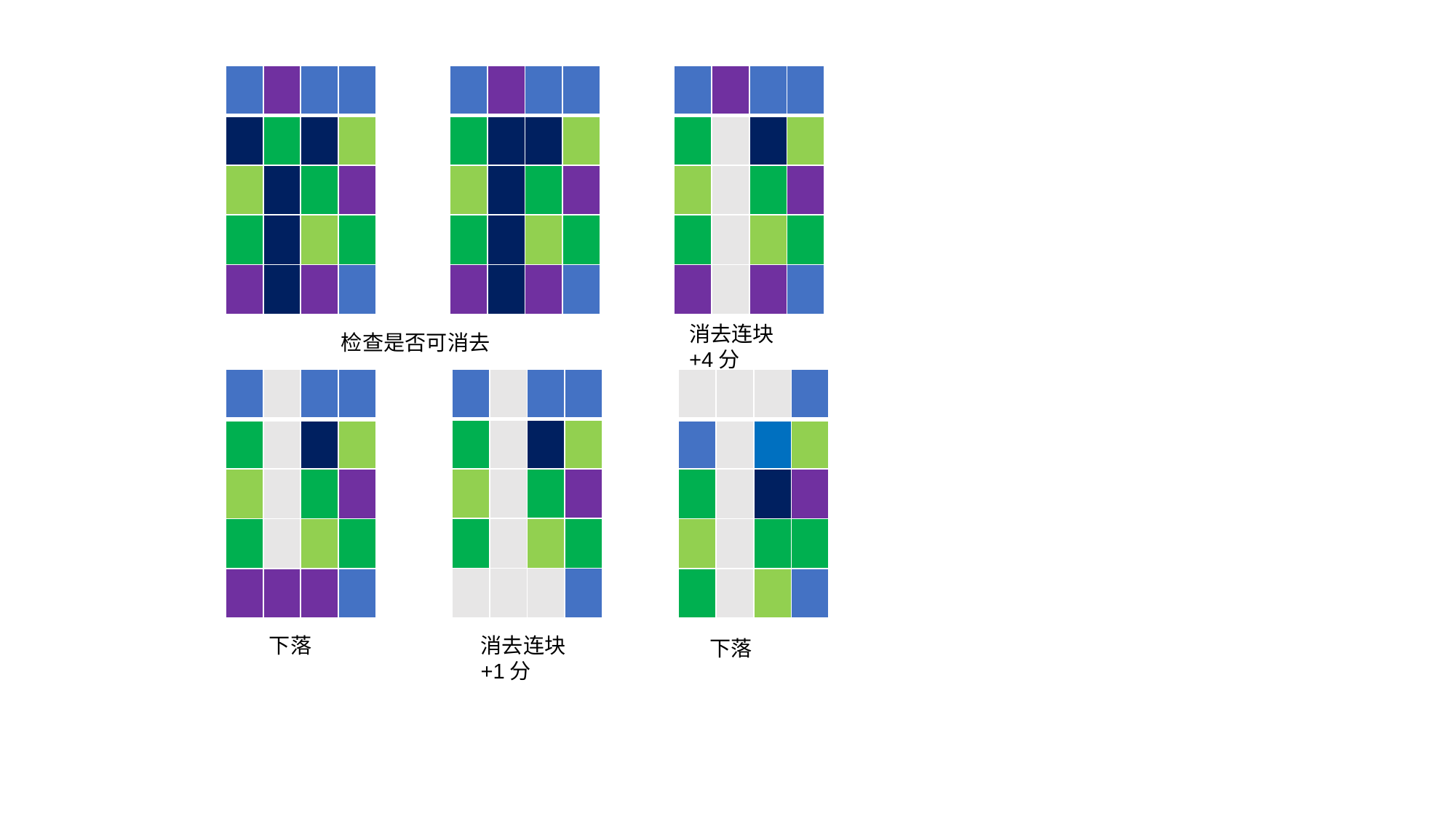

|  |  |  |  |
| --- | --- | --- | --- |
|  |  |  |  |
|  |  |  |  |
|  |  |  |  |
|  |  |  |  |
|  |  |  |  |
| --- | --- | --- | --- |
|  |  |  |  |
|  |  |  |  |
|  |  |  |  |
|  |  |  |  |
|  |  |  |  |
| --- | --- | --- | --- |
|  |  |  |  |
|  |  |  |  |
|  |  |  |  |
|  |  |  |  |
消去连块     +4分
检查是否可消去
|  |  |  |  |
| --- | --- | --- | --- |
|  |  |  |  |
|  |  |  |  |
|  |  |  |  |
|  |  |  |  |
|  |  |  |  |
| --- | --- | --- | --- |
|  |  |  |  |
|  |  |  |  |
|  |  |  |  |
|  |  |  |  |
|  |  |  |  |
| --- | --- | --- | --- |
|  |  |  |  |
|  |  |  |  |
|  |  |  |  |
|  |  |  |  |
下落
消去连块
+1分
下落